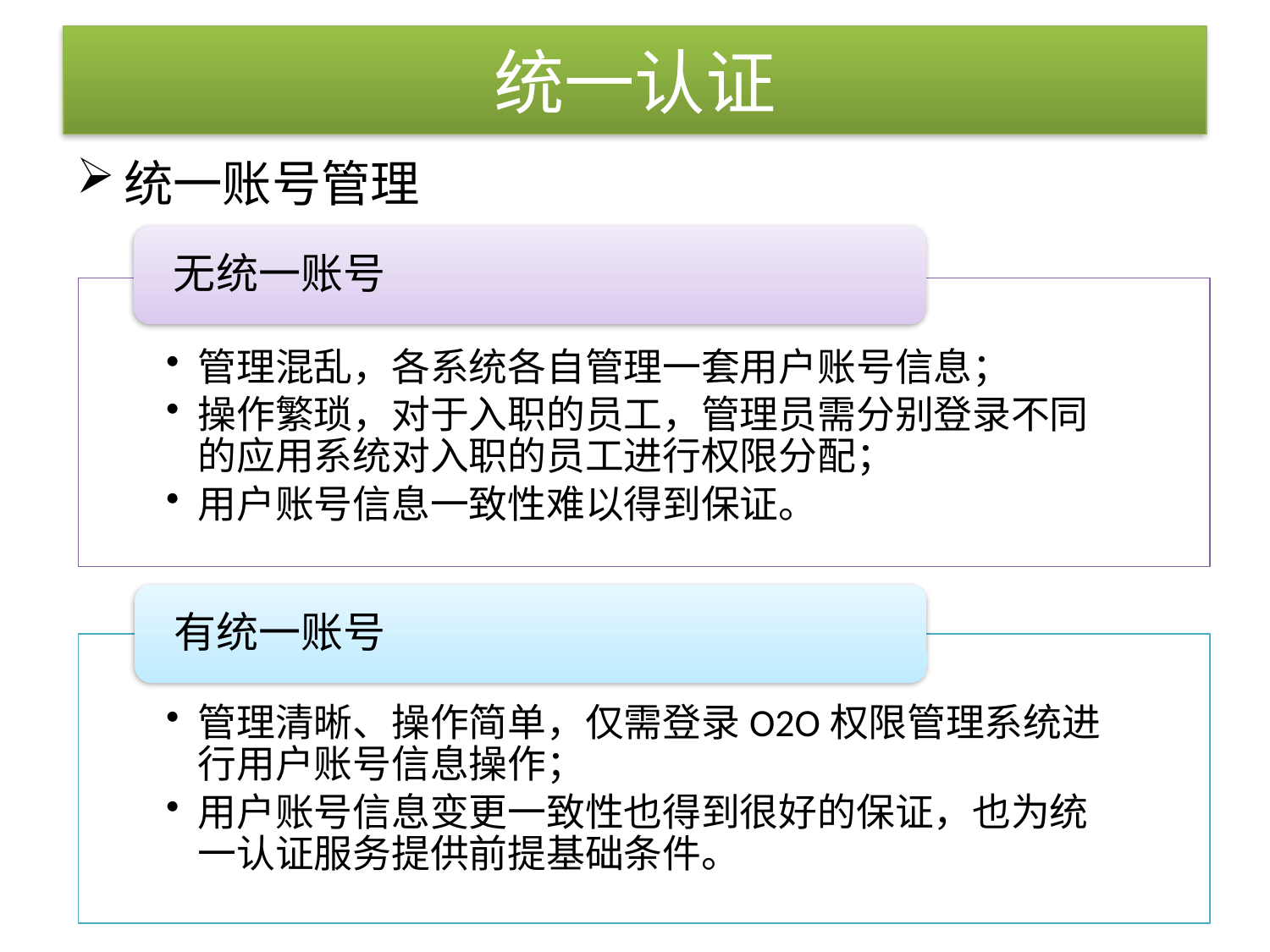

统一认证
#
统一账号管理

管理混乱，各系统各自管理一套用户账号信息；
操作繁琐，对于入职的员工，管理员需分别登录不同的应用系统对入职的员工进行权限分配；
用户账号信息一致性难以得到保证。
无统一账号
管理清晰、操作简单，仅需登录O2O权限管理系统进行用户账号信息操作；
用户账号信息变更一致性也得到很好的保证，也为统一认证服务提供前提基础条件。
有统一账号